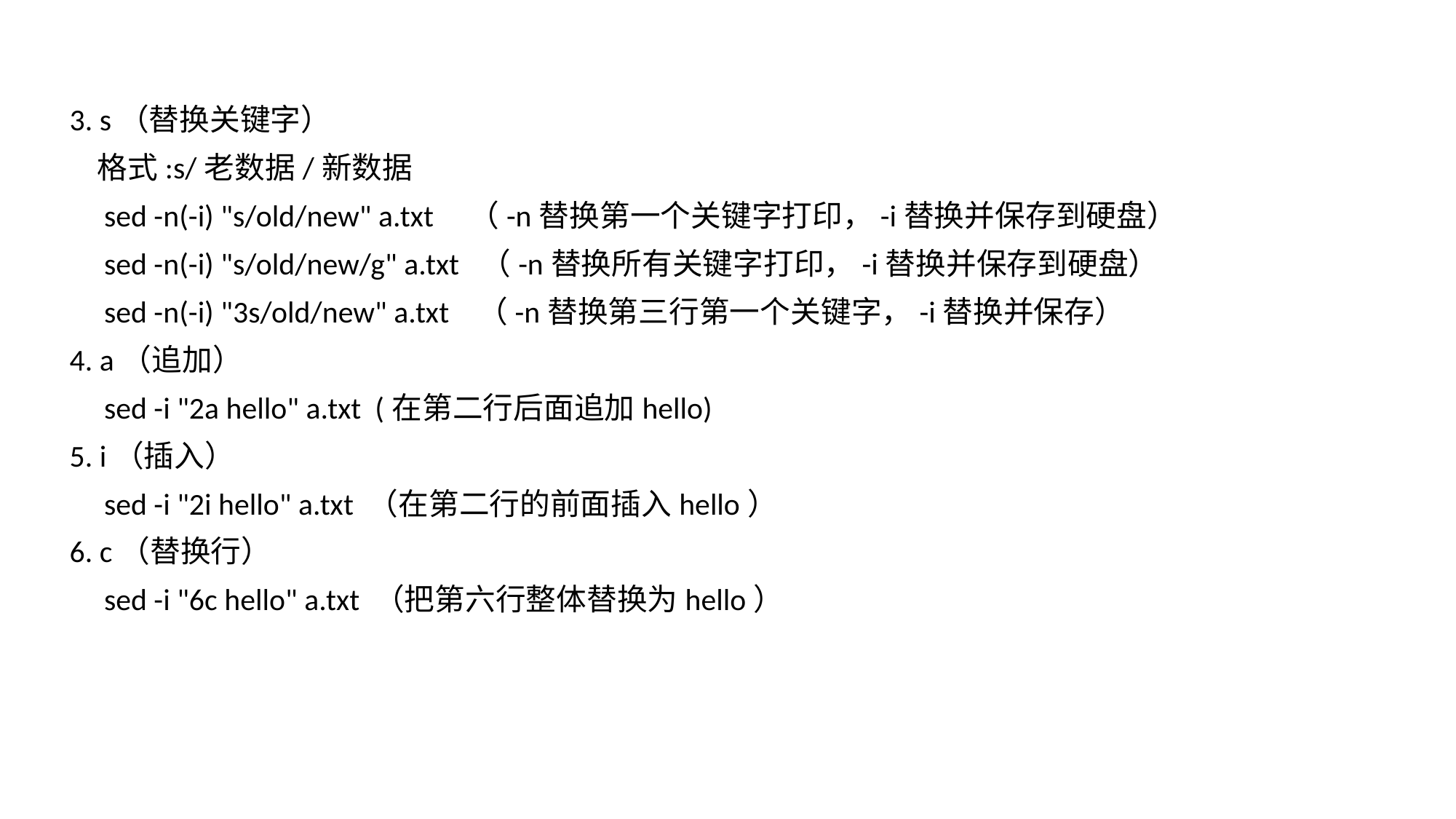

3. s（替换关键字）
   格式:s/老数据/新数据
     sed -n(-i) "s/old/new" a.txt    （-n替换第一个关键字打印，-i替换并保存到硬盘）
     sed -n(-i) "s/old/new/g" a.txt  （-n替换所有关键字打印，-i替换并保存到硬盘）
     sed -n(-i) "3s/old/new" a.txt   （-n替换第三行第一个关键字，-i替换并保存）
4. a（追加）
     sed -i "2a hello" a.txt  (在第二行后面追加hello)
5. i（插入）
     sed -i "2i hello" a.txt （在第二行的前面插入hello）
6. c（替换行）
     sed -i "6c hello" a.txt （把第六行整体替换为hello）